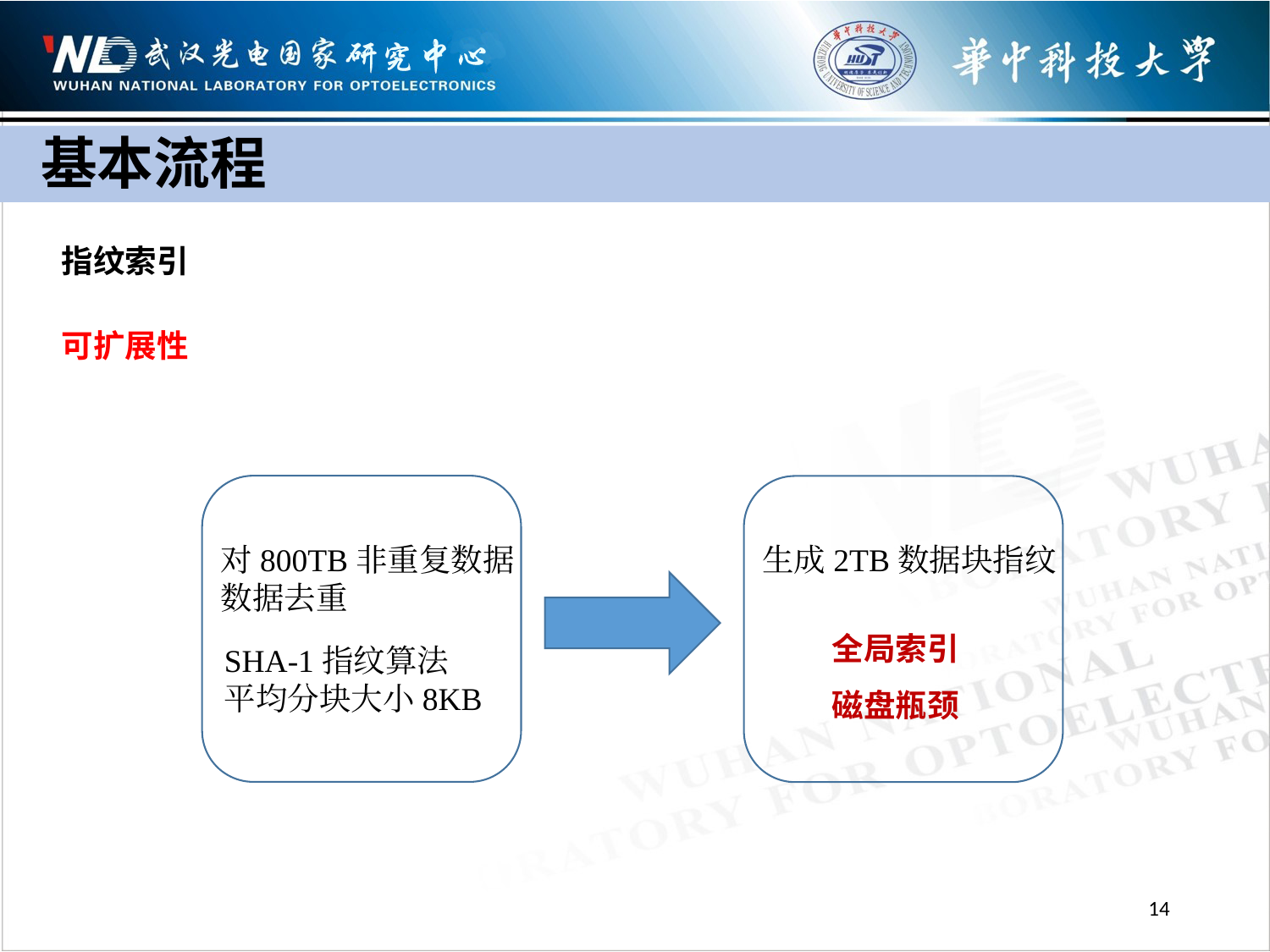

基本流程
指纹索引
可扩展性

对800TB非重复数据
数据去重
生成2TB数据块指纹

全局索引
磁盘瓶颈
SHA-1指纹算法
平均分块大小8KB
14